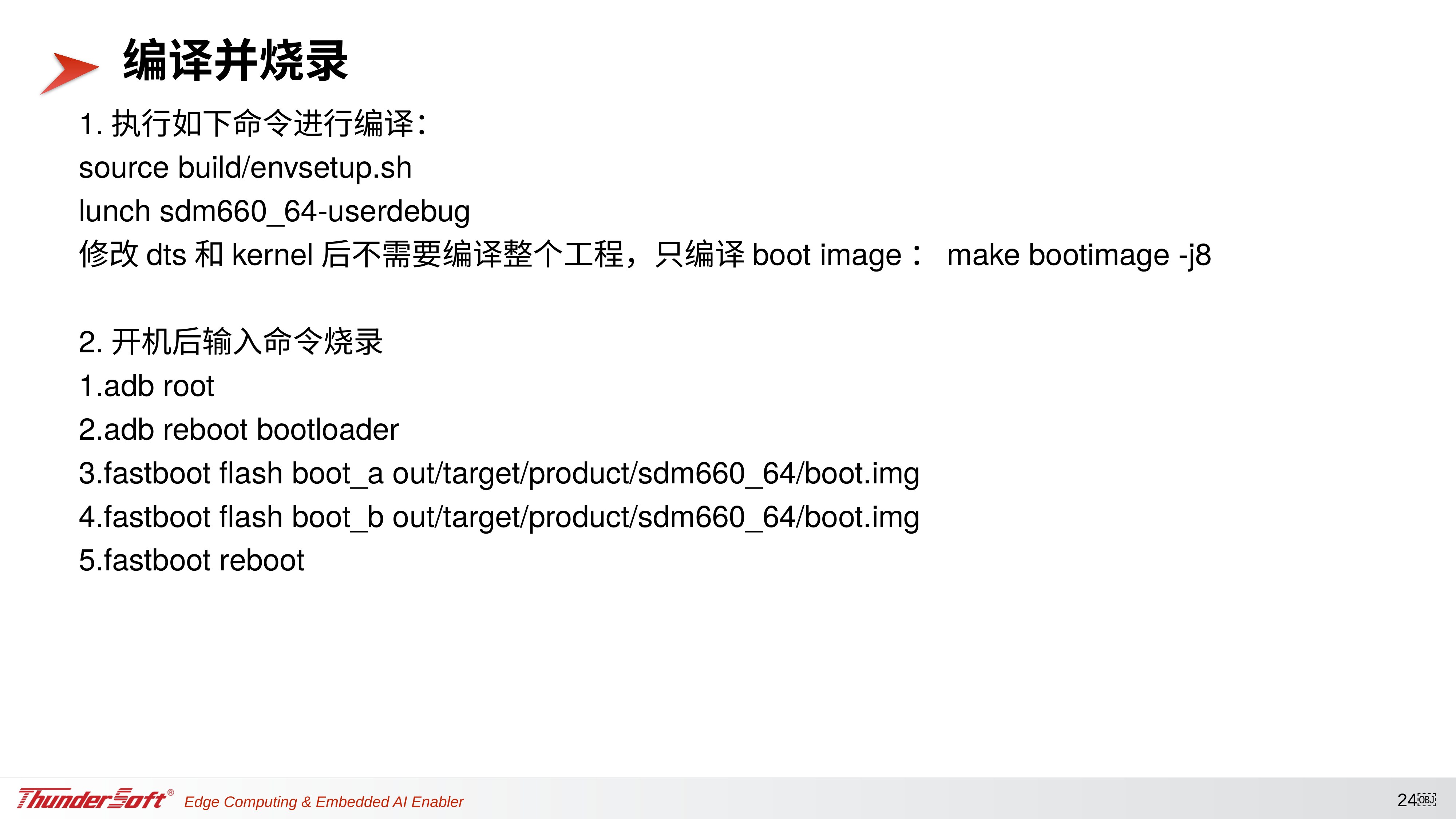

# 编译并烧录
1.执行如下命令进行编译：
source build/envsetup.sh
lunch sdm660_64-userdebug
修改dts和kernel后不需要编译整个工程，只编译boot image：make bootimage -j8

2.开机后输入命令烧录
1.adb root
2.adb reboot bootloader
3.fastboot flash boot_a out/target/product/sdm660_64/boot.img
4.fastboot flash boot_b out/target/product/sdm660_64/boot.img
5.fastboot reboot